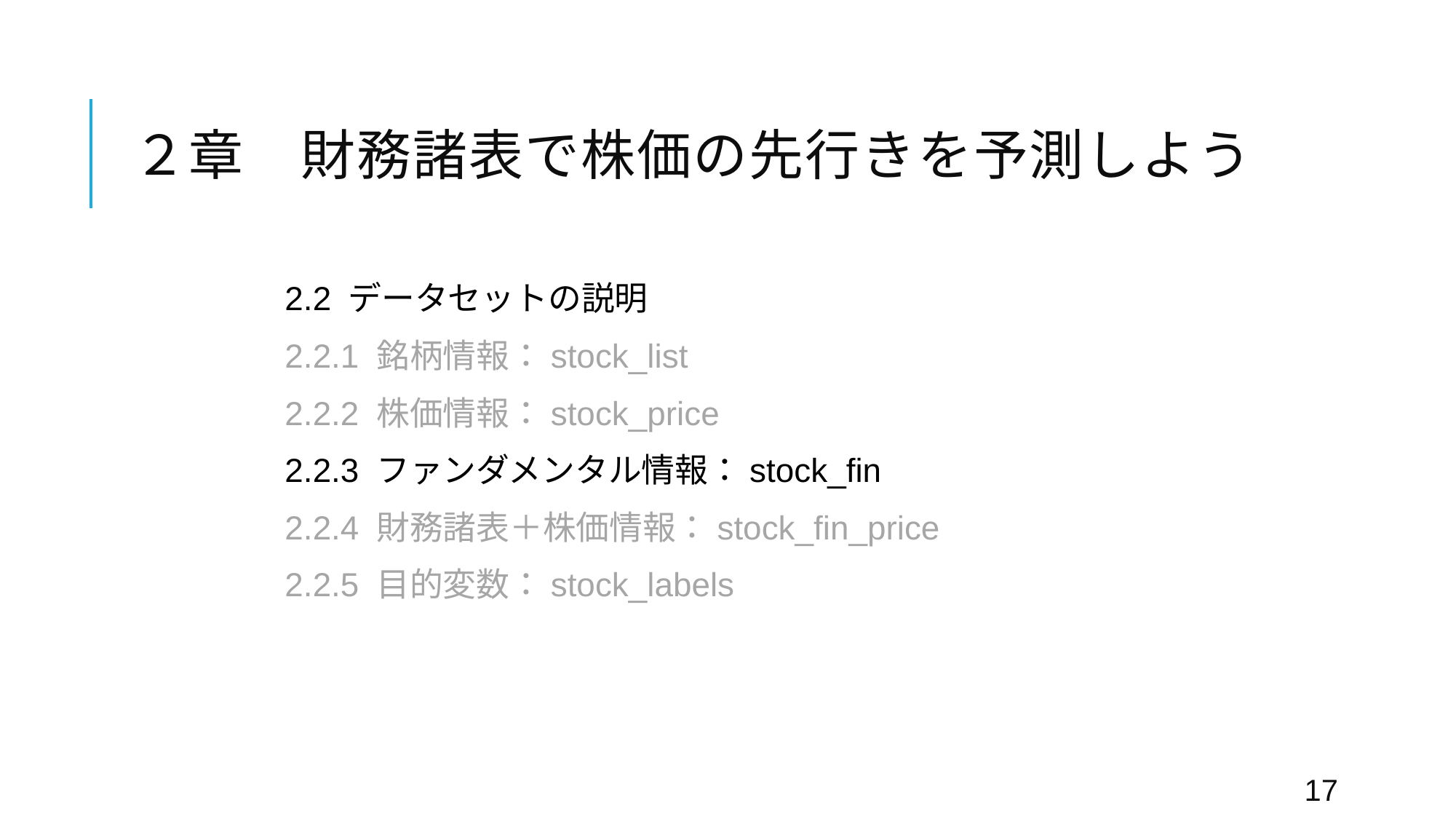

# ２章　財務諸表で株価の先行きを予測しよう
2.2 データセットの説明
2.2.1 銘柄情報：stock_list
2.2.2 株価情報：stock_price
2.2.3 ファンダメンタル情報：stock_fin
2.2.4 財務諸表＋株価情報：stock_fin_price
2.2.5 目的変数：stock_labels
17